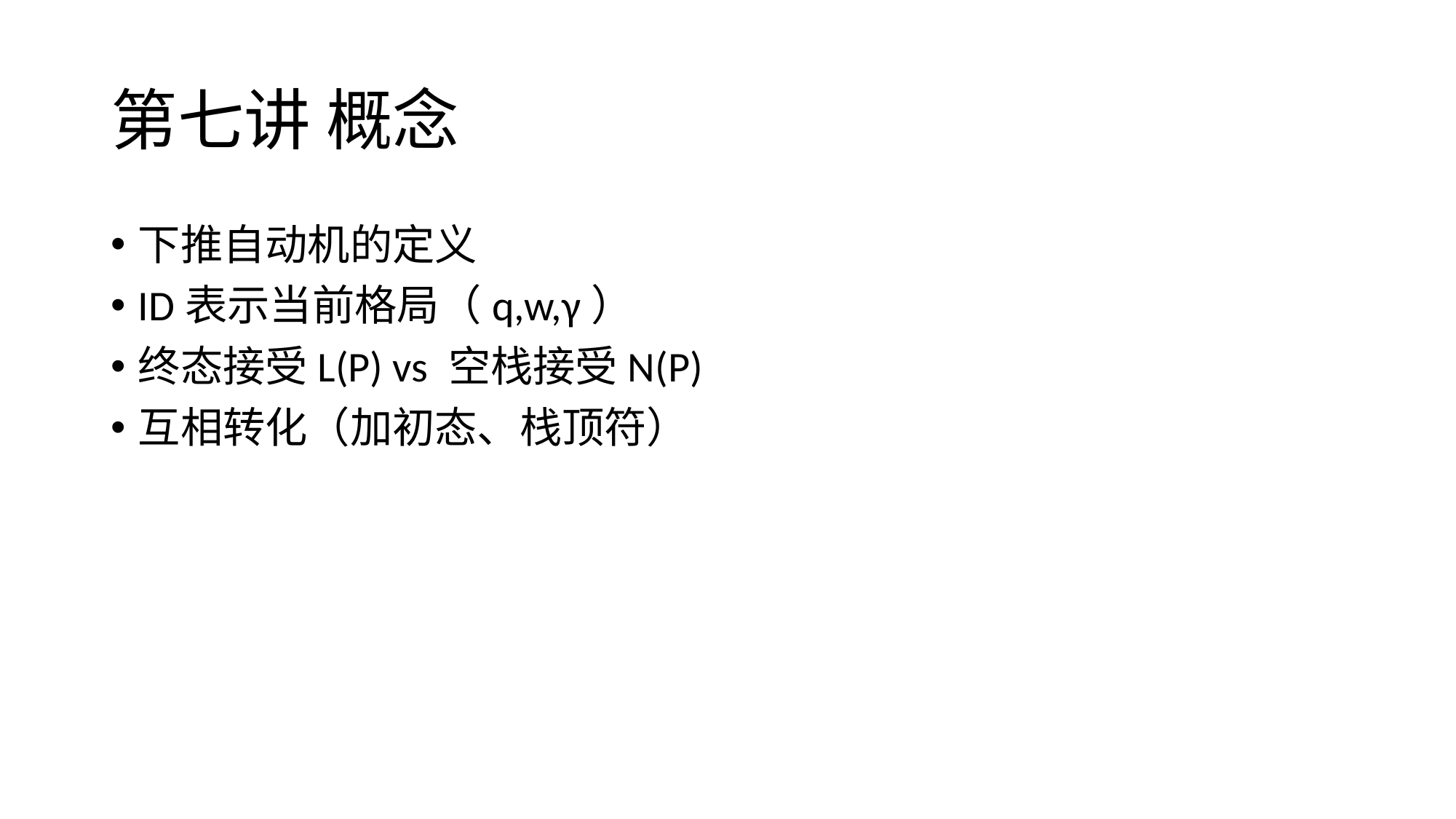

# 第七讲 概念
下推自动机的定义
ID表示当前格局（q,w,γ）
终态接受L(P) vs 空栈接受N(P)
互相转化（加初态、栈顶符）